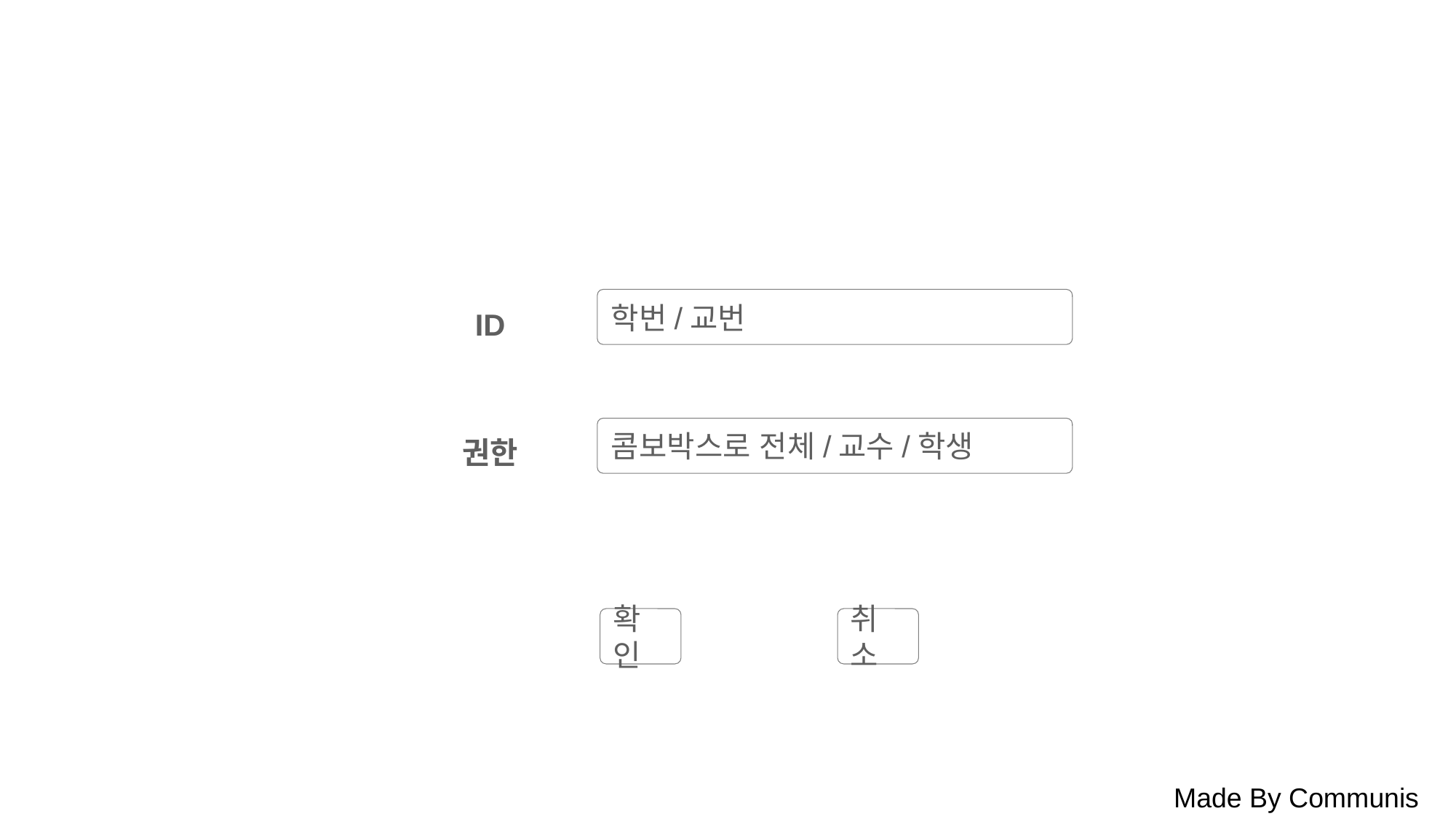

Lecture_admin/new
학번/교번
ID
콤보박스로 전체/교수/학생
권한
확인
취소
Made By Communis